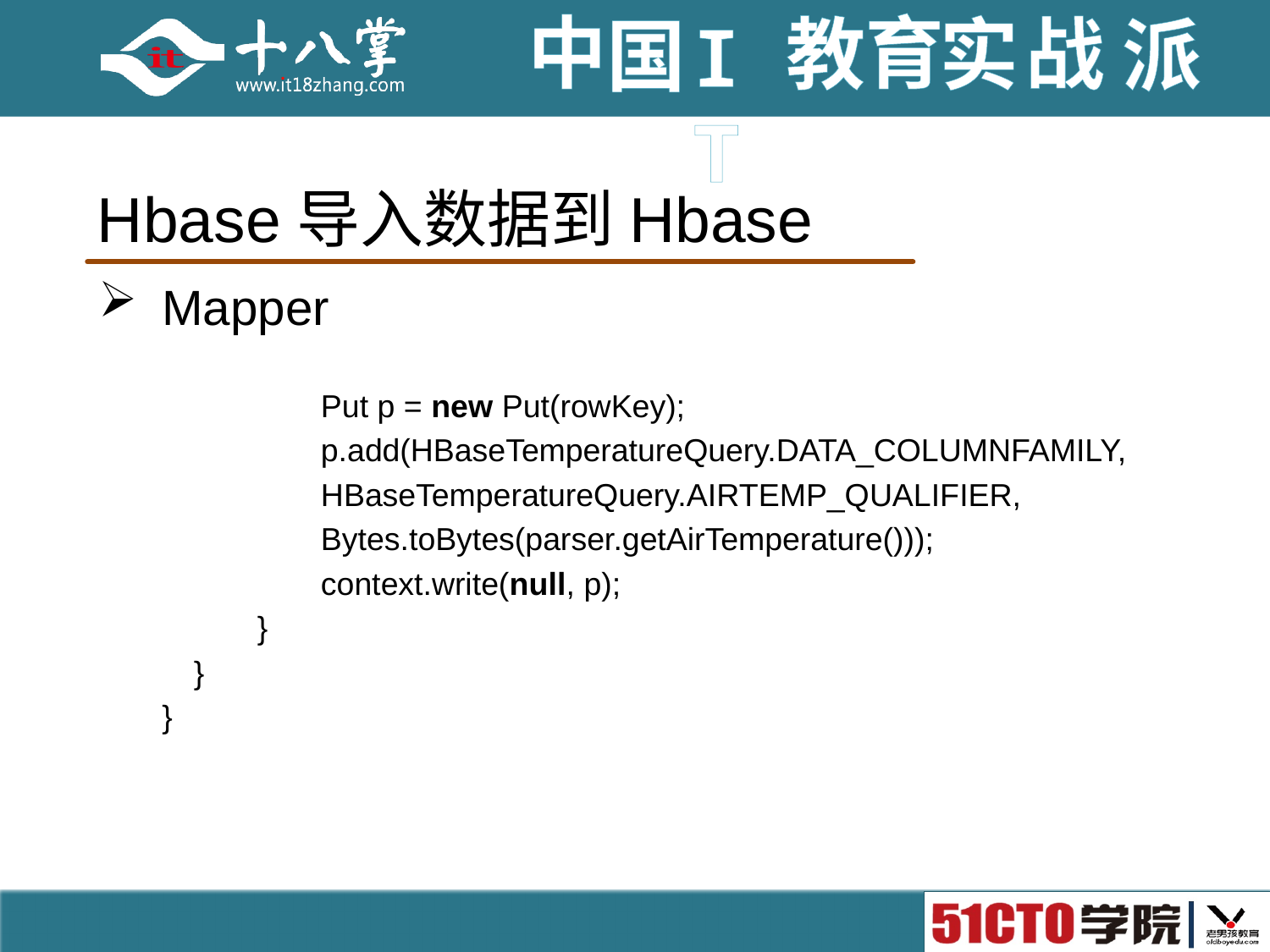

# Hbase导入数据到Hbase
Mapper

Put p = new Put(rowKey);
p.add(HBaseTemperatureQuery.DATA_COLUMNFAMILY,
HBaseTemperatureQuery.AIRTEMP_QUALIFIER,
Bytes.toBytes(parser.getAirTemperature()));
context.write(null, p);
}
}
}